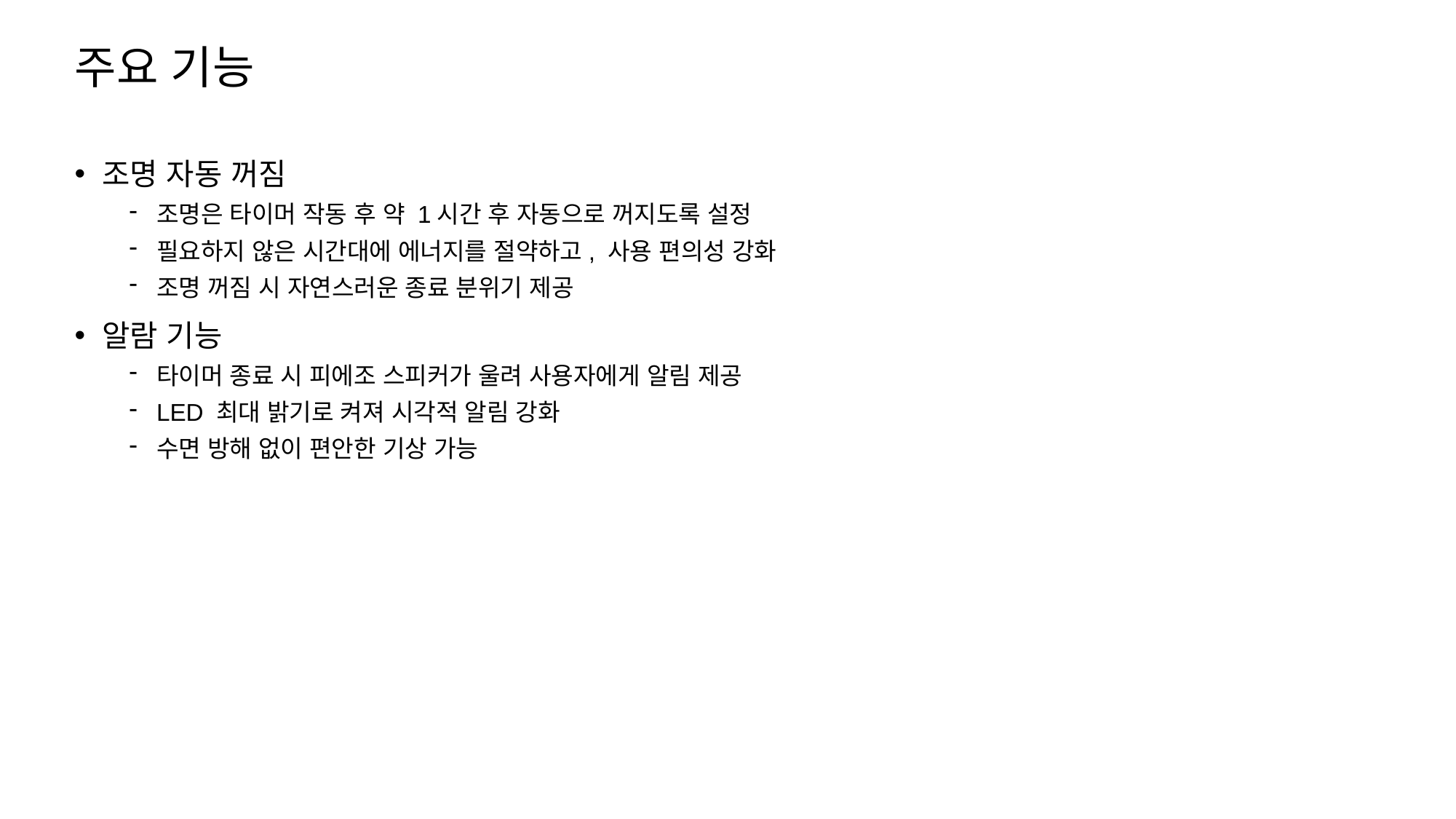

# 주요 기능
조명 자동 꺼짐
조명은 타이머 작동 후 약 1시간 후 자동으로 꺼지도록 설정
필요하지 않은 시간대에 에너지를 절약하고, 사용 편의성 강화
조명 꺼짐 시 자연스러운 종료 분위기 제공
알람 기능
타이머 종료 시 피에조 스피커가 울려 사용자에게 알림 제공
LED 최대 밝기로 켜져 시각적 알림 강화
수면 방해 없이 편안한 기상 가능